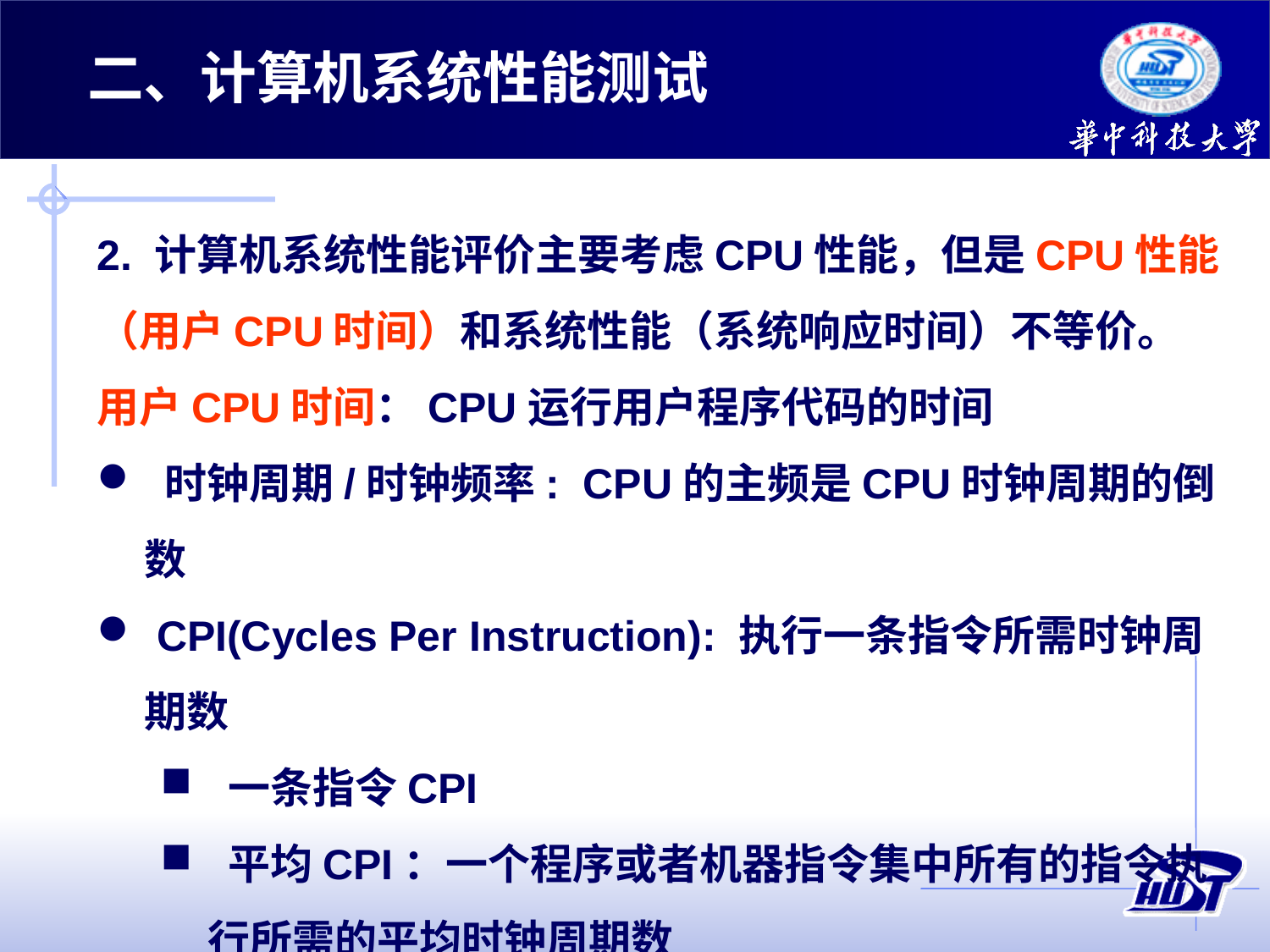

二、计算机系统性能测试
2. 计算机系统性能评价主要考虑CPU性能，但是CPU性能（用户CPU时间）和系统性能（系统响应时间）不等价。
用户CPU时间：CPU运行用户程序代码的时间
 时钟周期/时钟频率:  CPU的主频是CPU时钟周期的倒数
 CPI(Cycles Per Instruction): 执行一条指令所需时钟周期数
 一条指令CPI
 平均CPI：一个程序或者机器指令集中所有的指令执行所需的平均时钟周期数